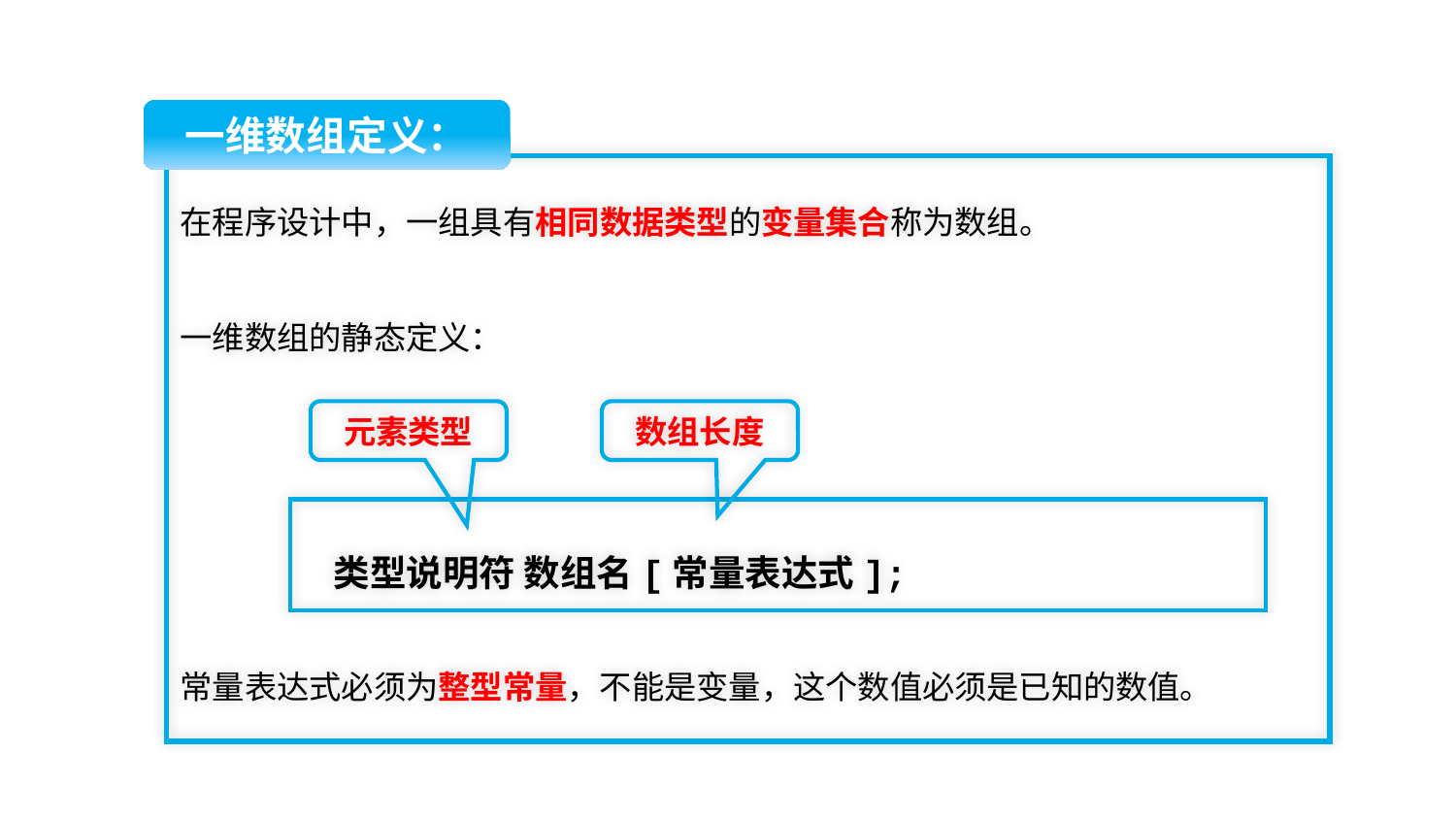

一维数组定义：

在程序设计中，一组具有相同数据类型的变量集合称为数组。

一维数组的静态定义：

常量表达式必须为整型常量，不能是变量，这个数值必须是已知的数值。

元素类型
数组长度
   类型说明符 数组名[常量表达式];